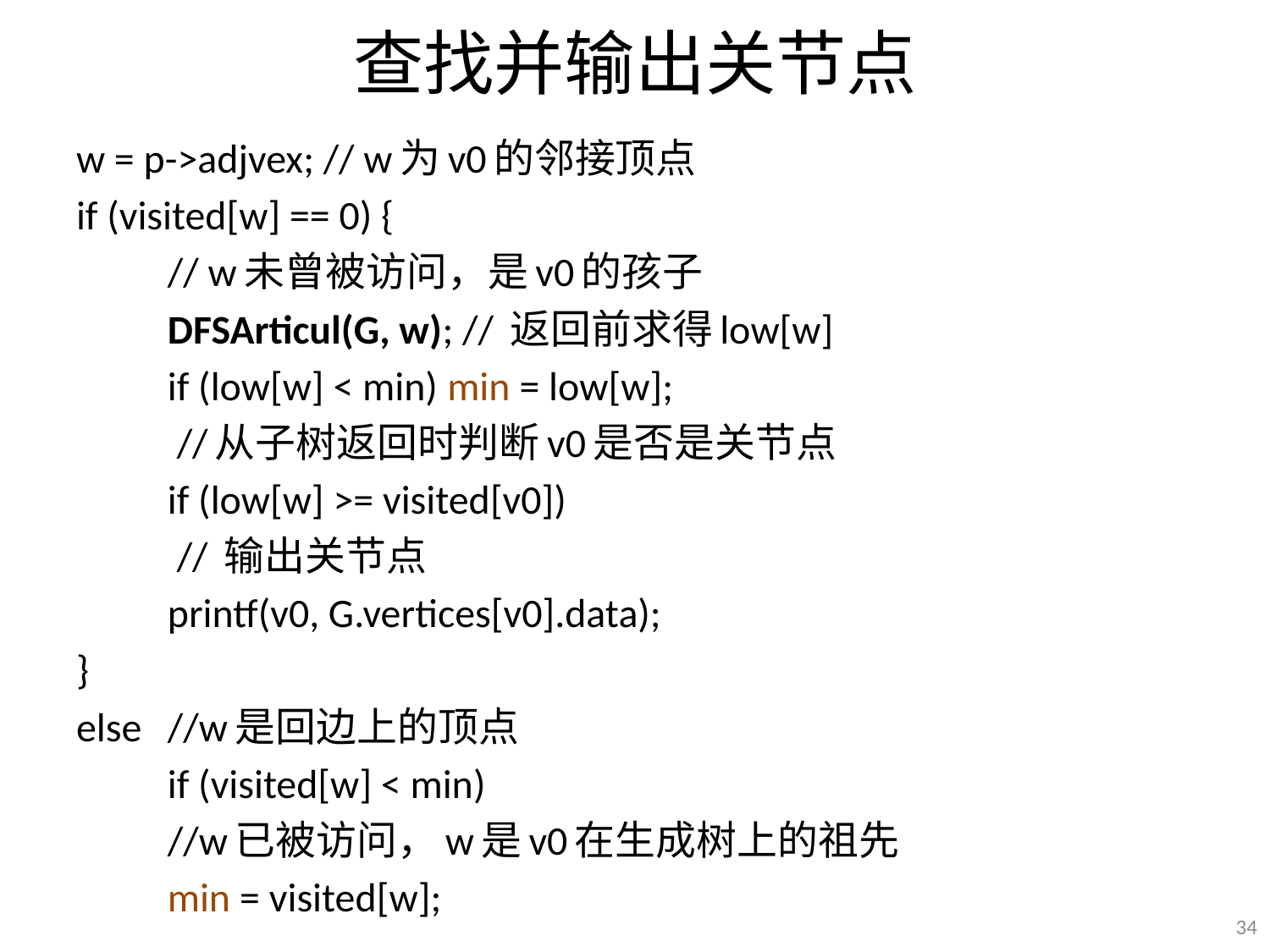

# 查找并输出关节点
w = p->adjvex; // w为v0的邻接顶点
if (visited[w] == 0) {
	// w未曾被访问，是v0的孩子
	DFSArticul(G, w); // 返回前求得low[w]
	if (low[w] < min) min = low[w];
	 //从子树返回时判断v0是否是关节点
	if (low[w] >= visited[v0])
		 // 输出关节点
		printf(v0, G.vertices[v0].data);
}
else 	//w是回边上的顶点
	if (visited[w] < min)
	//w已被访问，w是v0在生成树上的祖先
	min = visited[w];

34